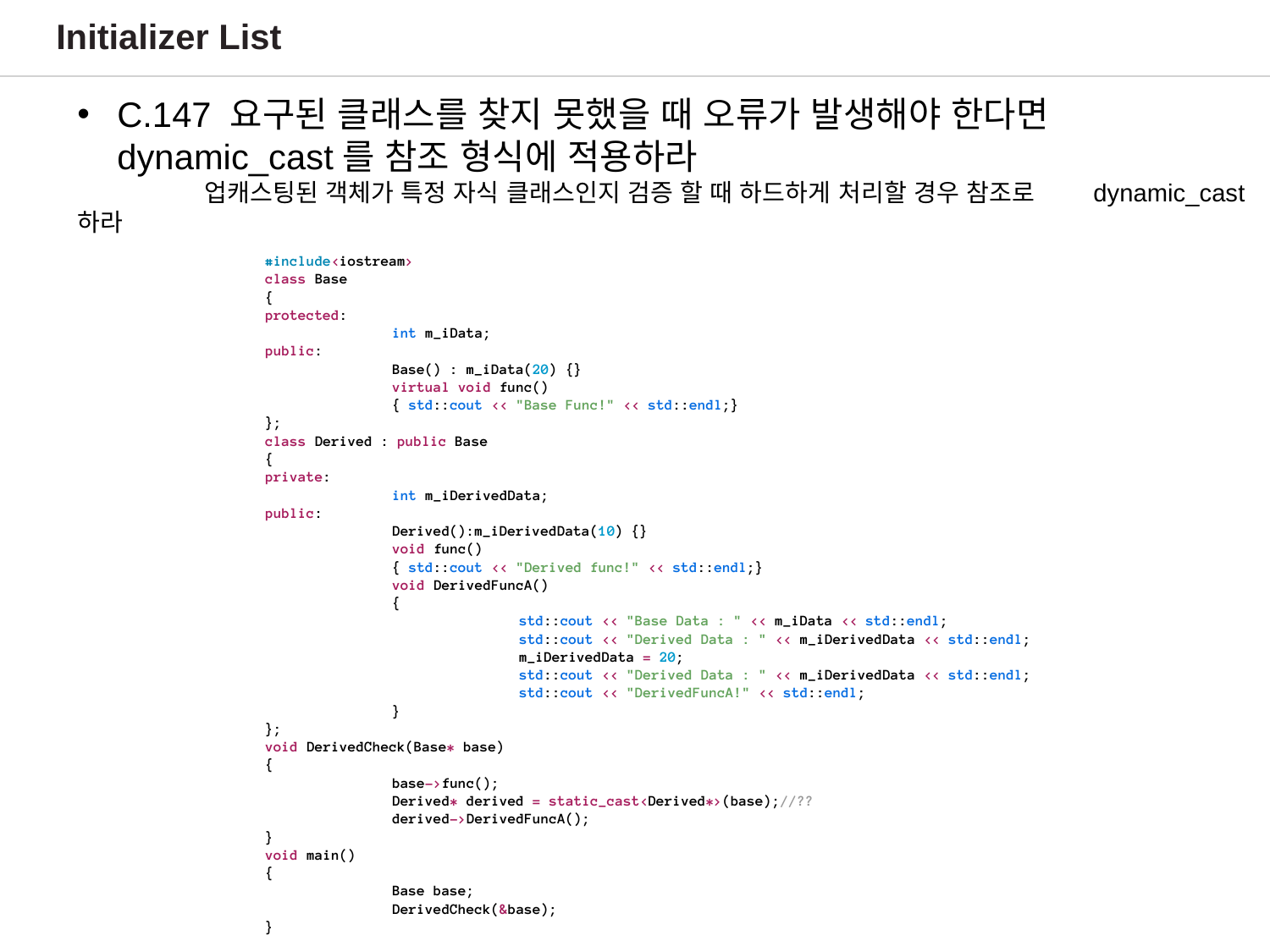

Initializer List
C.147 요구된 클래스를 찾지 못했을 때 오류가 발생해야 한다면 dynamic_cast를 참조 형식에 적용하라
	업캐스팅된 객체가 특정 자식 클래스인지 검증 할 때 하드하게 처리할 경우 참조로 	dynamic_cast하라
#include<iostream>
class Base
{
protected:
	int m_iData;
public:
	Base() : m_iData(20) {}
	virtual void func()
	{ std::cout << "Base Func!" << std::endl;}
};
class Derived : public Base
{
private:
	int m_iDerivedData;
public:
	Derived():m_iDerivedData(10) {}
	void func()
	{ std::cout << "Derived func!" << std::endl;}
	void DerivedFuncA()
	{
		std::cout << "Base Data : " << m_iData << std::endl;
		std::cout << "Derived Data : " << m_iDerivedData << std::endl;
		m_iDerivedData = 20;
		std::cout << "Derived Data : " << m_iDerivedData << std::endl;
		std::cout << "DerivedFuncA!" << std::endl;
	}
};
void DerivedCheck(Base* base)
{
	base->func();
	Derived* derived = static_cast<Derived*>(base);//??
	derived->DerivedFuncA();
}
void main()
{
	Base base;
	DerivedCheck(&base);
}